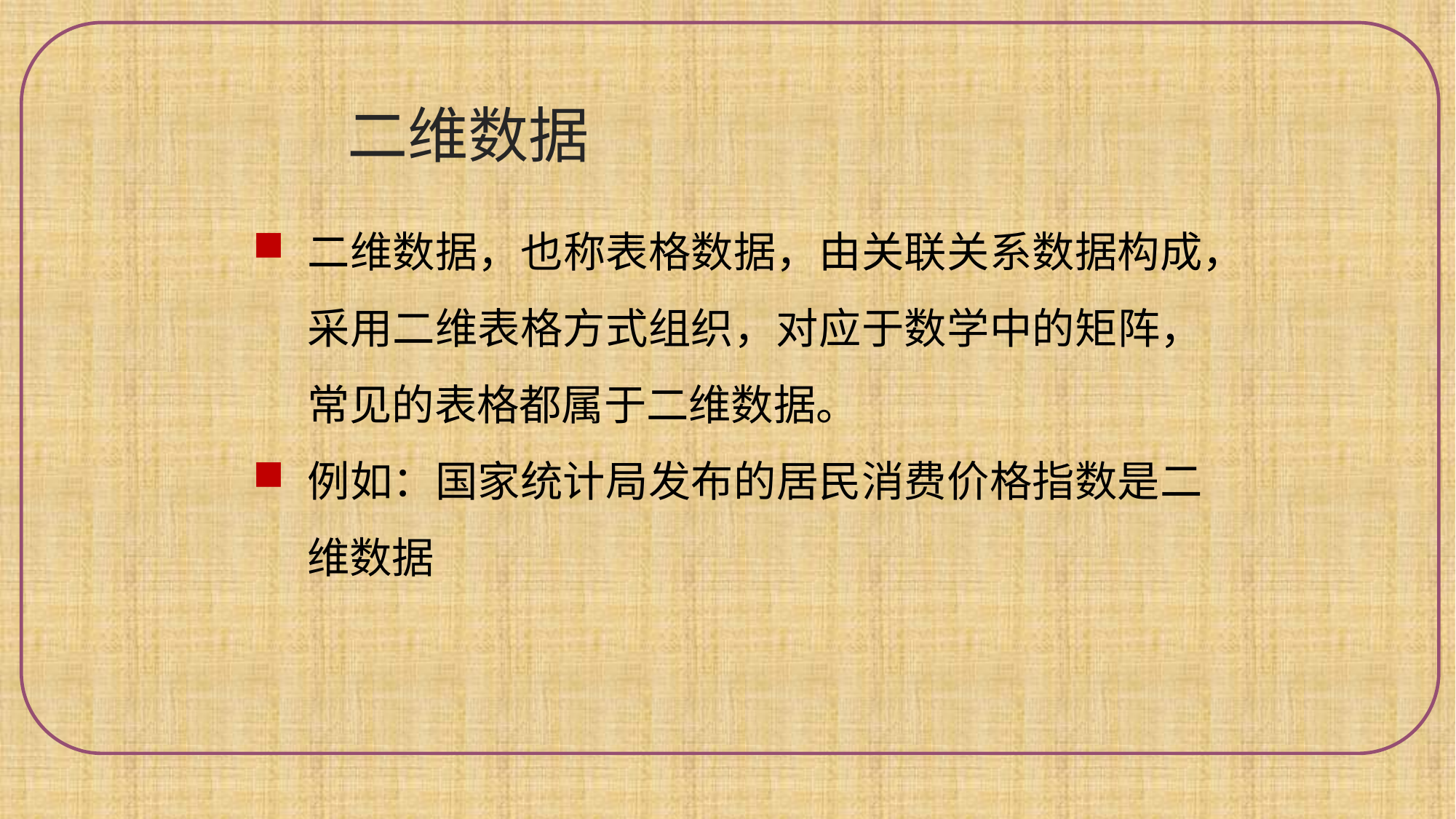

二维数据
二维数据，也称表格数据，由关联关系数据构成，采用二维表格方式组织，对应于数学中的矩阵，常见的表格都属于二维数据。
例如：国家统计局发布的居民消费价格指数是二维数据